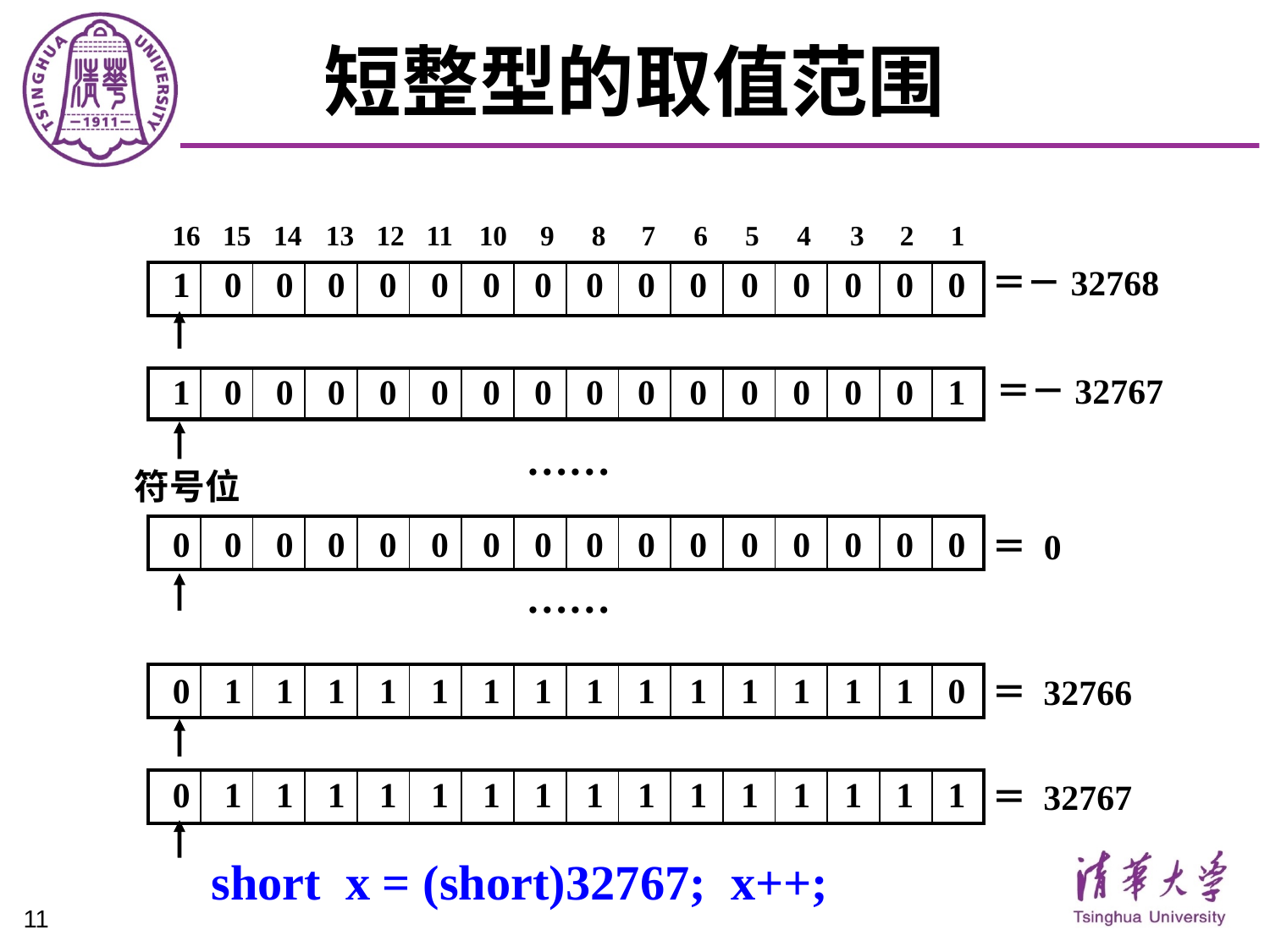

# 短整型的取值范围
16
15
14
13
12
11
10
9
8
7
6
5
4
3
2
1

＝－32768
1
0
0
0
0
0
0
0
0
0
0
0
0
0
0
0

|  |  |  |  |  |  |  |  |  |  |  |  |  |  |  |  |
| --- | --- | --- | --- | --- | --- | --- | --- | --- | --- | --- | --- | --- | --- | --- | --- |

＝－32767
1
0
0
0
0
0
0
0
0
0
0
0
0
0
0
1

|  |  |  |  |  |  |  |  |  |  |  |  |  |  |  |  |
| --- | --- | --- | --- | --- | --- | --- | --- | --- | --- | --- | --- | --- | --- | --- | --- |

……
符号位
0
0
0
0
0
0
0
0
0
0
0
0
0
0
0
0
|  |  |  |  |  |  |  |  |  |  |  |  |  |  |  |  |
| --- | --- | --- | --- | --- | --- | --- | --- | --- | --- | --- | --- | --- | --- | --- | --- |

＝ 0

……

0
1
1
1
1
1
1
1
1
1
1
1
1
1
1
0

＝ 32766

|  |  |  |  |  |  |  |  |  |  |  |  |  |  |  |  |
| --- | --- | --- | --- | --- | --- | --- | --- | --- | --- | --- | --- | --- | --- | --- | --- |

0
1
1
1
1
1
1
1
1
1
1
1
1
1
1
1

＝ 32767

|  |  |  |  |  |  |  |  |  |  |  |  |  |  |  |  |
| --- | --- | --- | --- | --- | --- | --- | --- | --- | --- | --- | --- | --- | --- | --- | --- |

short  x = (short)32767;  x++;
11